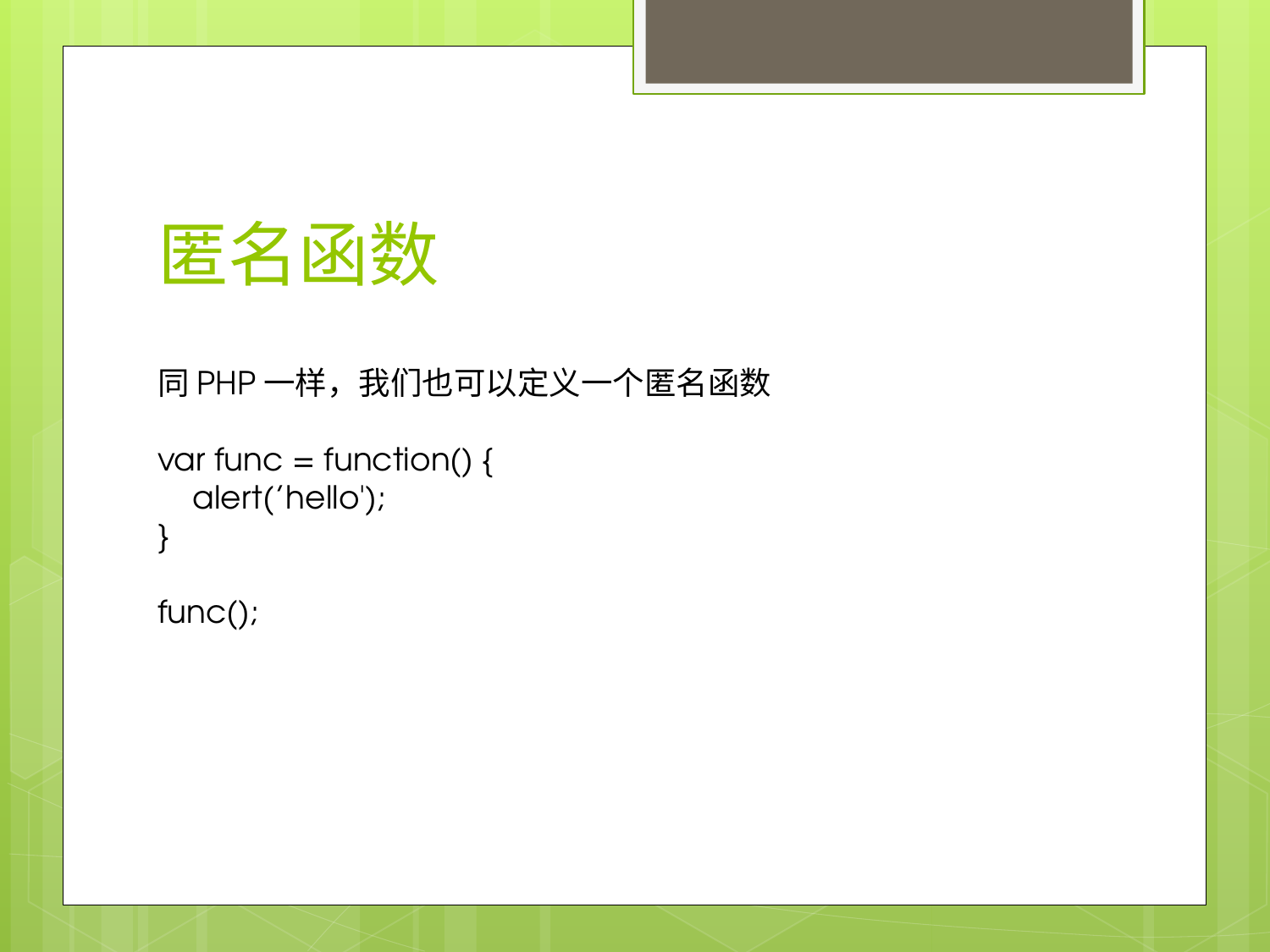

# 匿名函数
同PHP一样，我们也可以定义一个匿名函数

var func = function() {
    alert(’hello');
}

func();